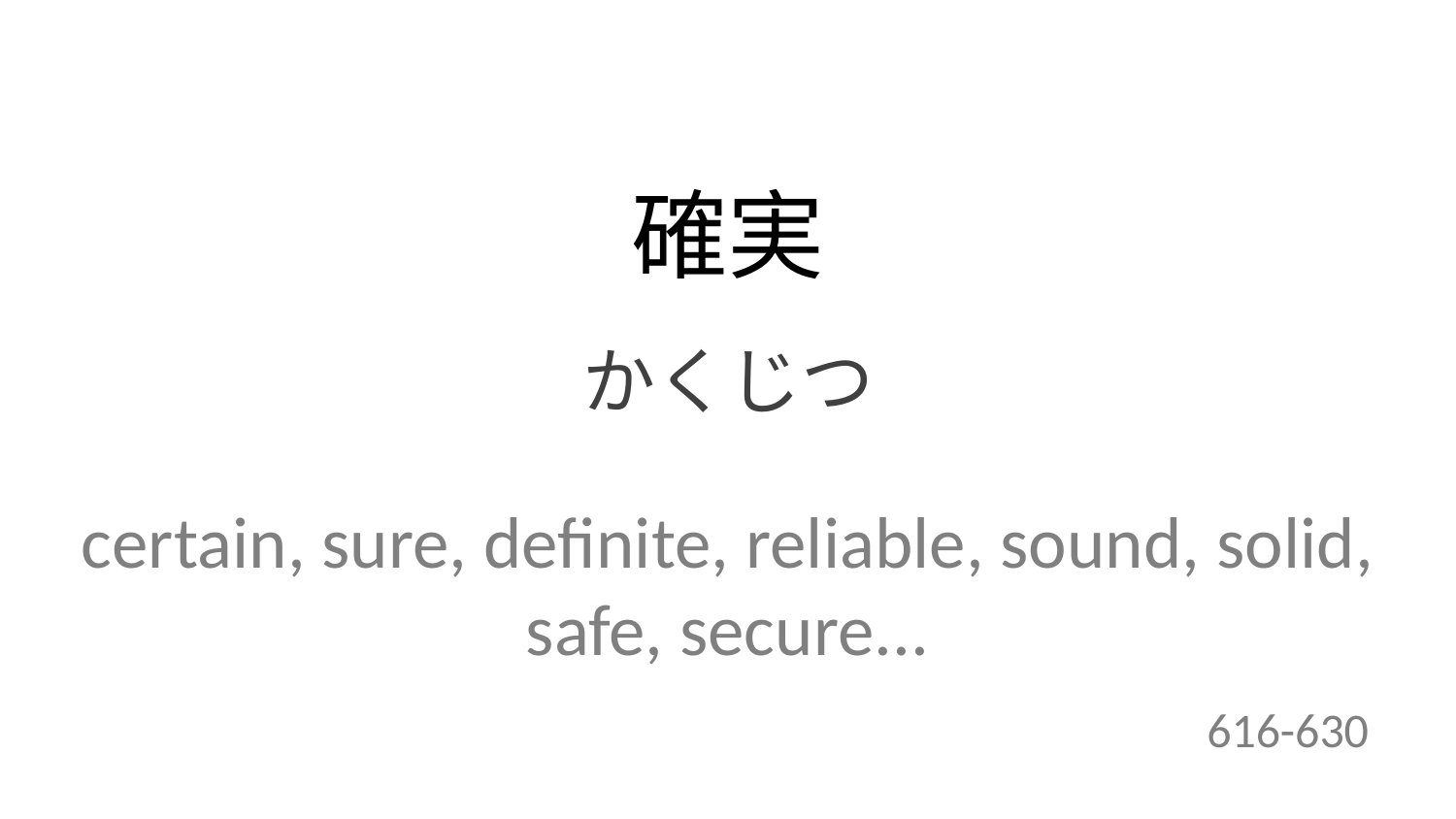

確実

かくじつ
certain, sure, definite, reliable, sound, solid, safe, secure...
616-630